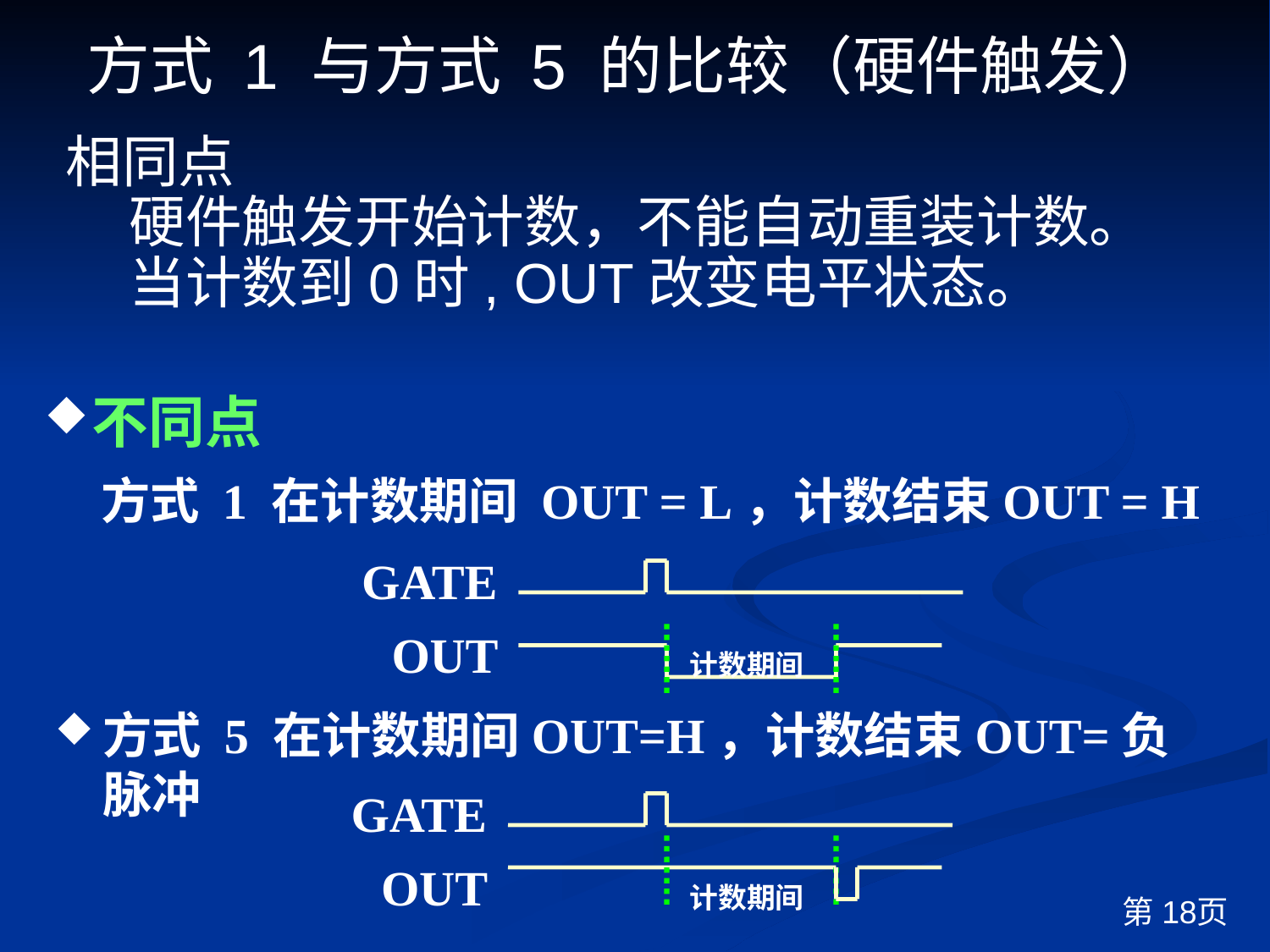

方式 1 与方式 5 的比较（硬件触发）
相同点
硬件触发开始计数，不能自动重装计数。
当计数到0时, OUT改变电平状态。
不同点
    方式 1 在计数期间 OUT = L，计数结束OUT = H
GATE

OUT

计数期间

方式 5 在计数期间OUT=H，计数结束OUT=负脉冲
GATE

OUT

计数期间

第18页